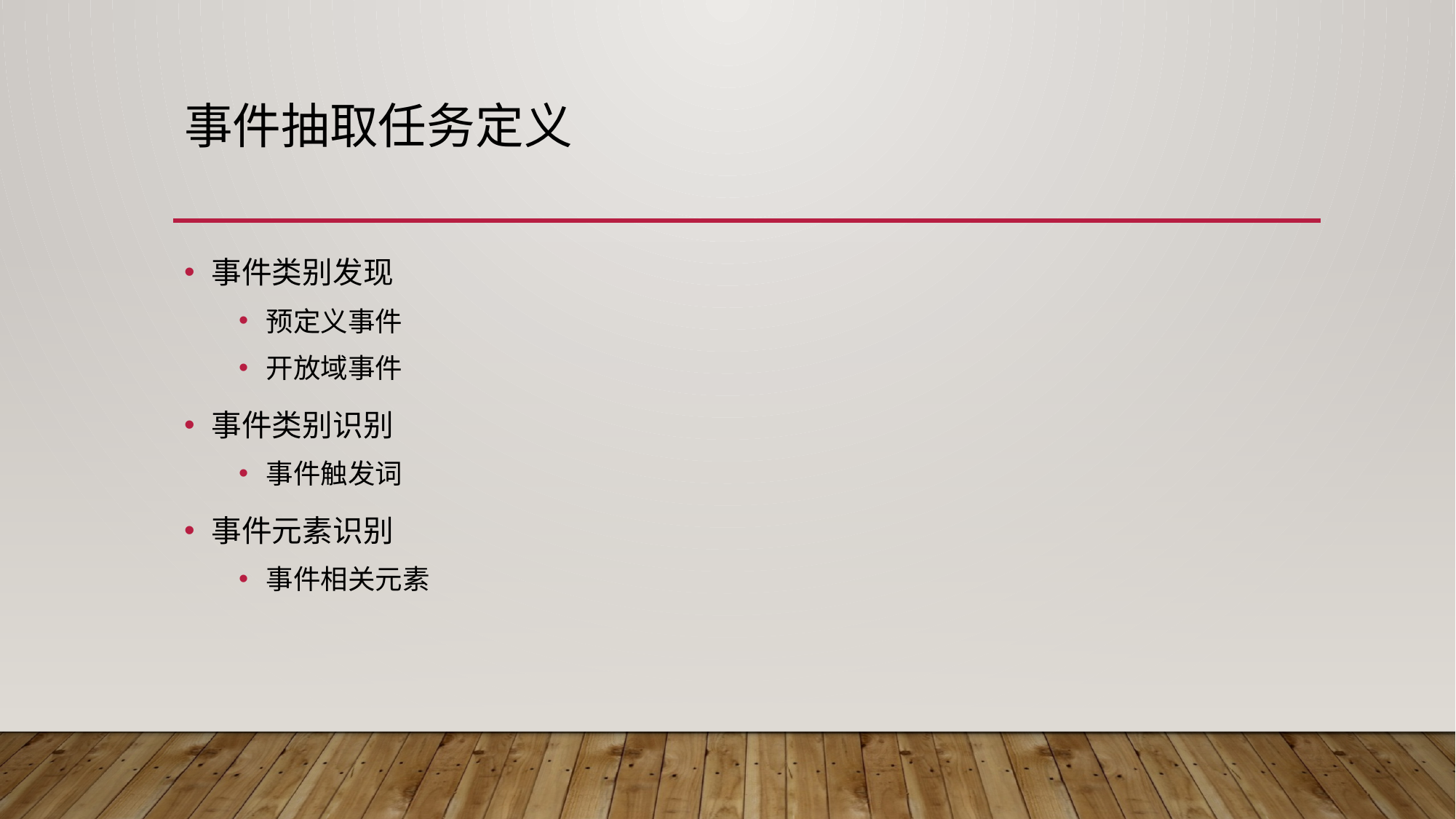

# 事件抽取任务定义
事件类别发现
预定义事件
开放域事件
事件类别识别
事件触发词
事件元素识别
事件相关元素